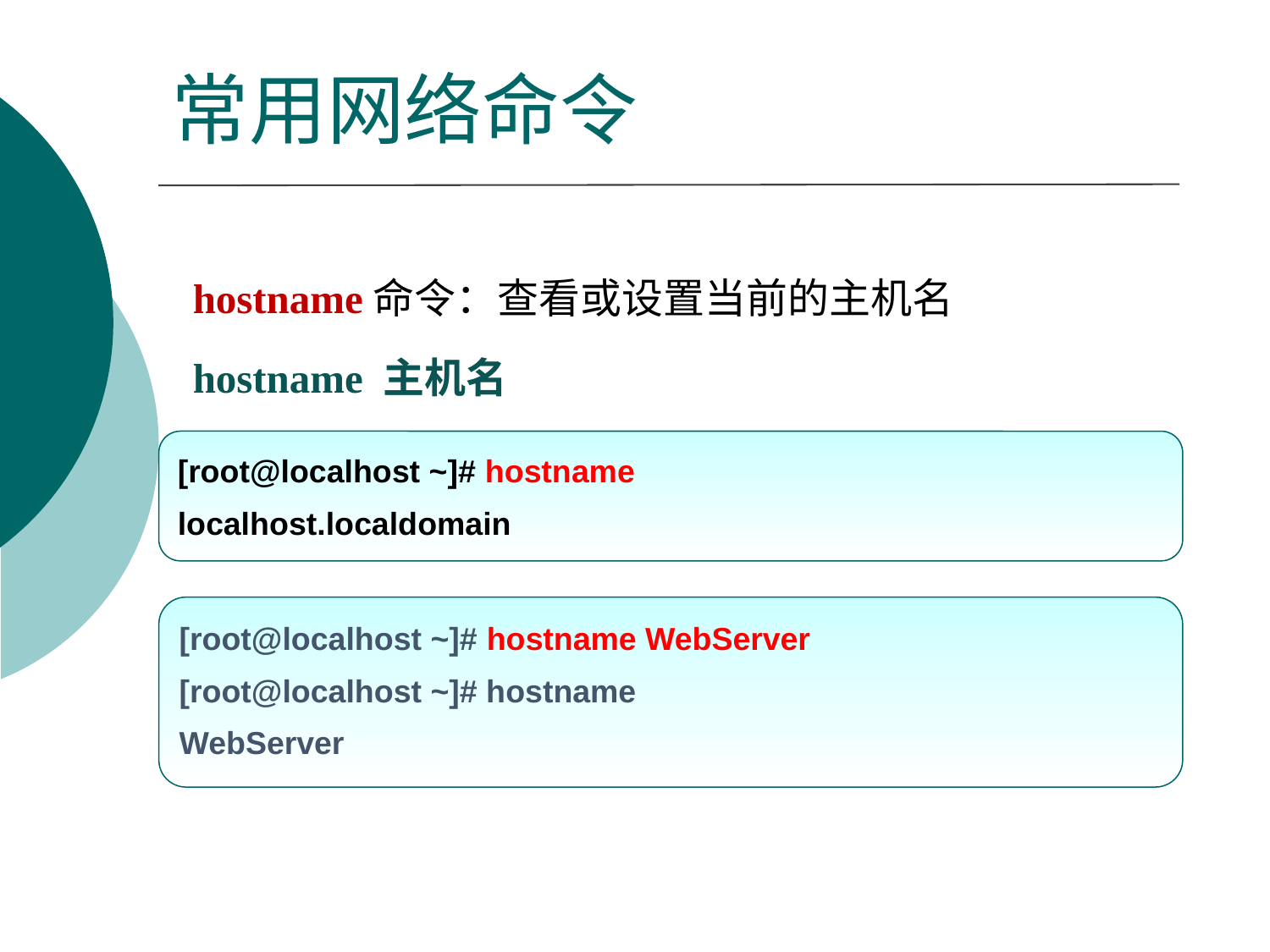

# 常用网络命令
hostname命令：查看或设置当前的主机名
hostname 主机名
[root@localhost ~]# hostname
localhost.localdomain
[root@localhost ~]# hostname WebServer
[root@localhost ~]# hostname
WebServer